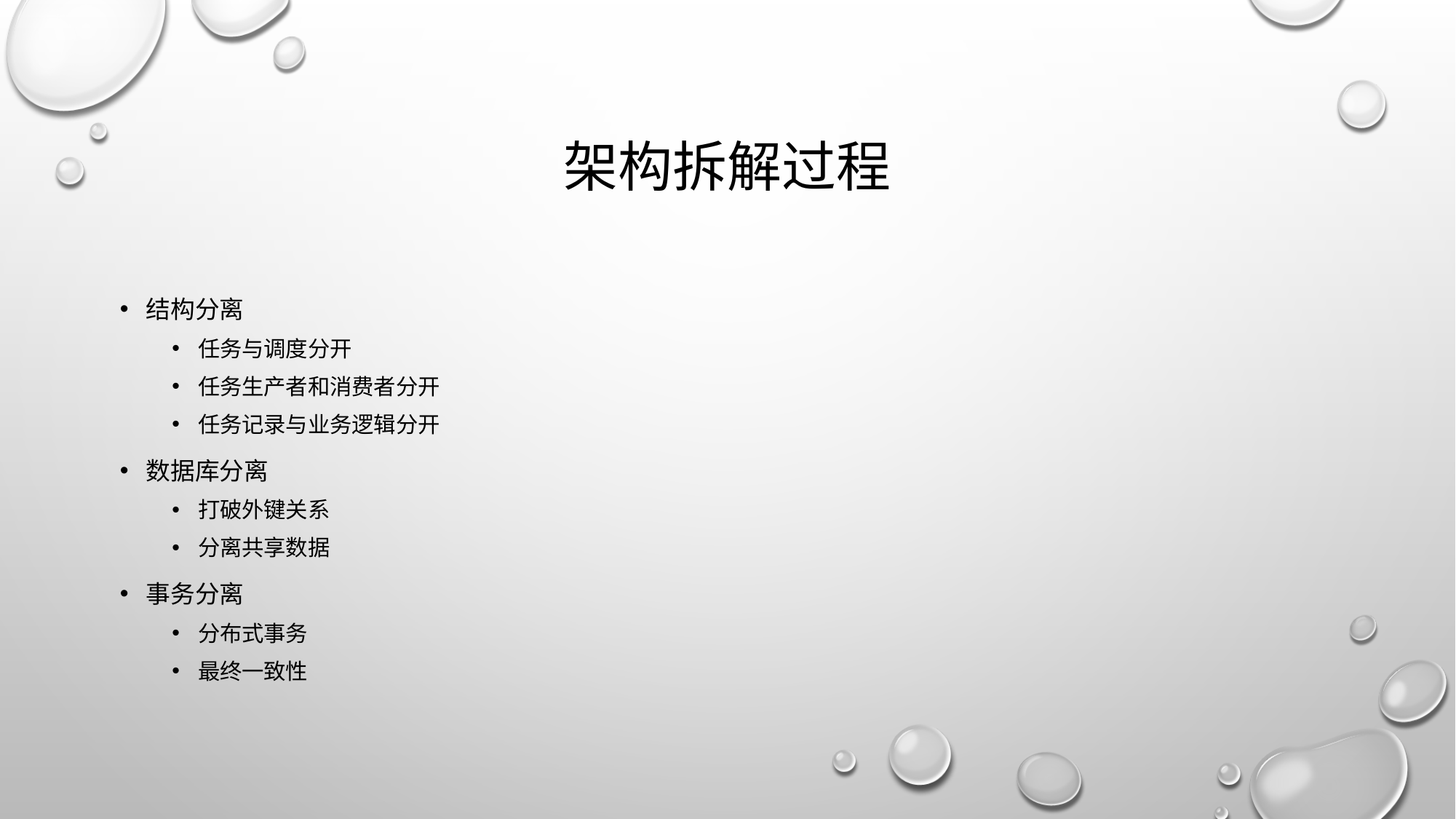

# 架构拆解过程
结构分离
任务与调度分开
任务生产者和消费者分开
任务记录与业务逻辑分开
数据库分离
打破外键关系
分离共享数据
事务分离
分布式事务
最终一致性